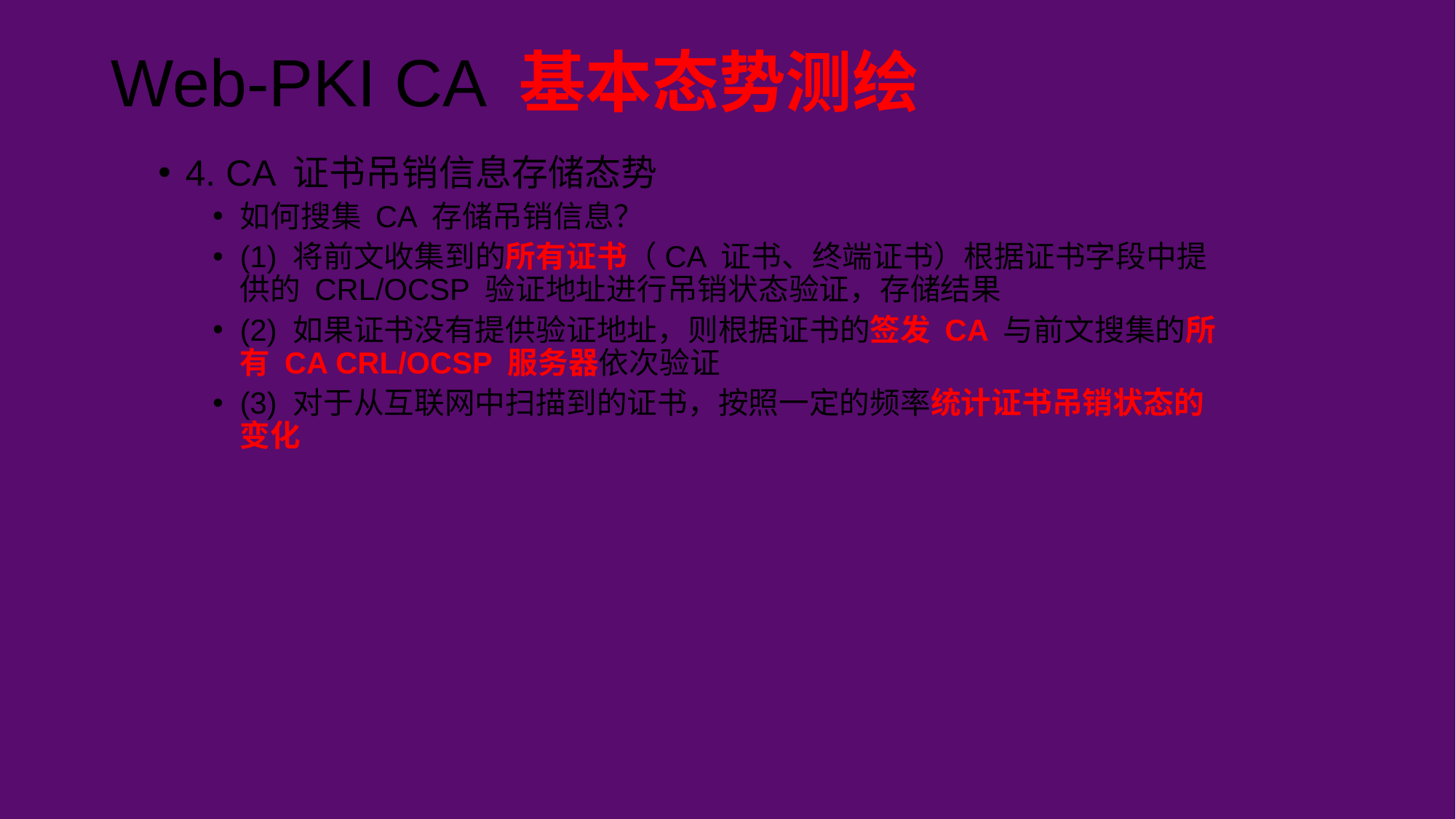

# Web-PKI CA 基本态势测绘
4. CA 证书吊销信息存储态势
如何搜集 CA 存储吊销信息？
(1) 将前文收集到的所有证书（CA 证书、终端证书）根据证书字段中提供的 CRL/OCSP 验证地址进行吊销状态验证，存储结果
(2) 如果证书没有提供验证地址，则根据证书的签发 CA 与前文搜集的所有 CA CRL/OCSP 服务器依次验证
(3) 对于从互联网中扫描到的证书，按照一定的频率统计证书吊销状态的变化